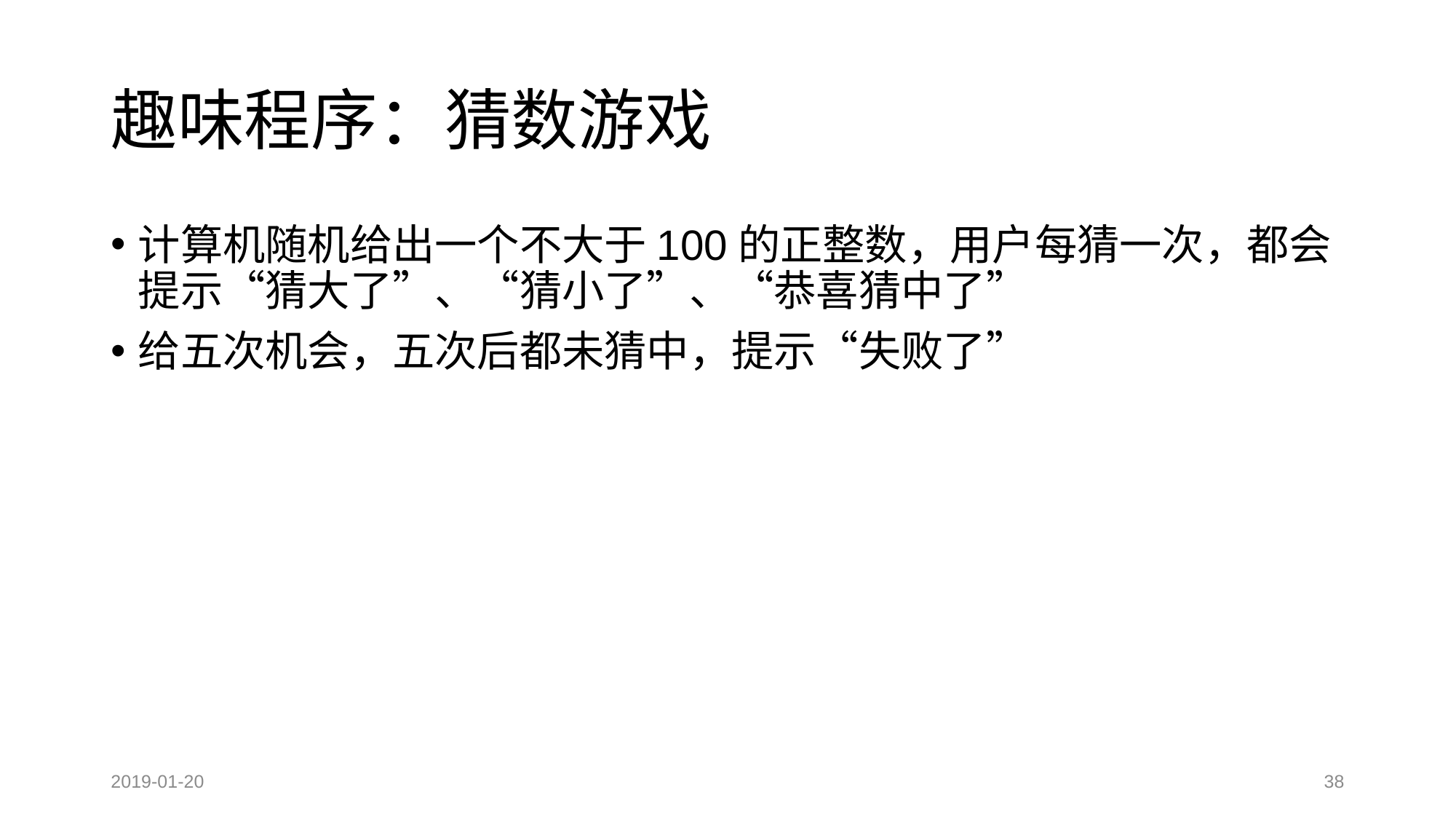

# 趣味程序：猜数游戏
计算机随机给出一个不大于100的正整数，用户每猜一次，都会提示“猜大了”、“猜小了”、“恭喜猜中了”
给五次机会，五次后都未猜中，提示“失败了”
2019-01-20
38